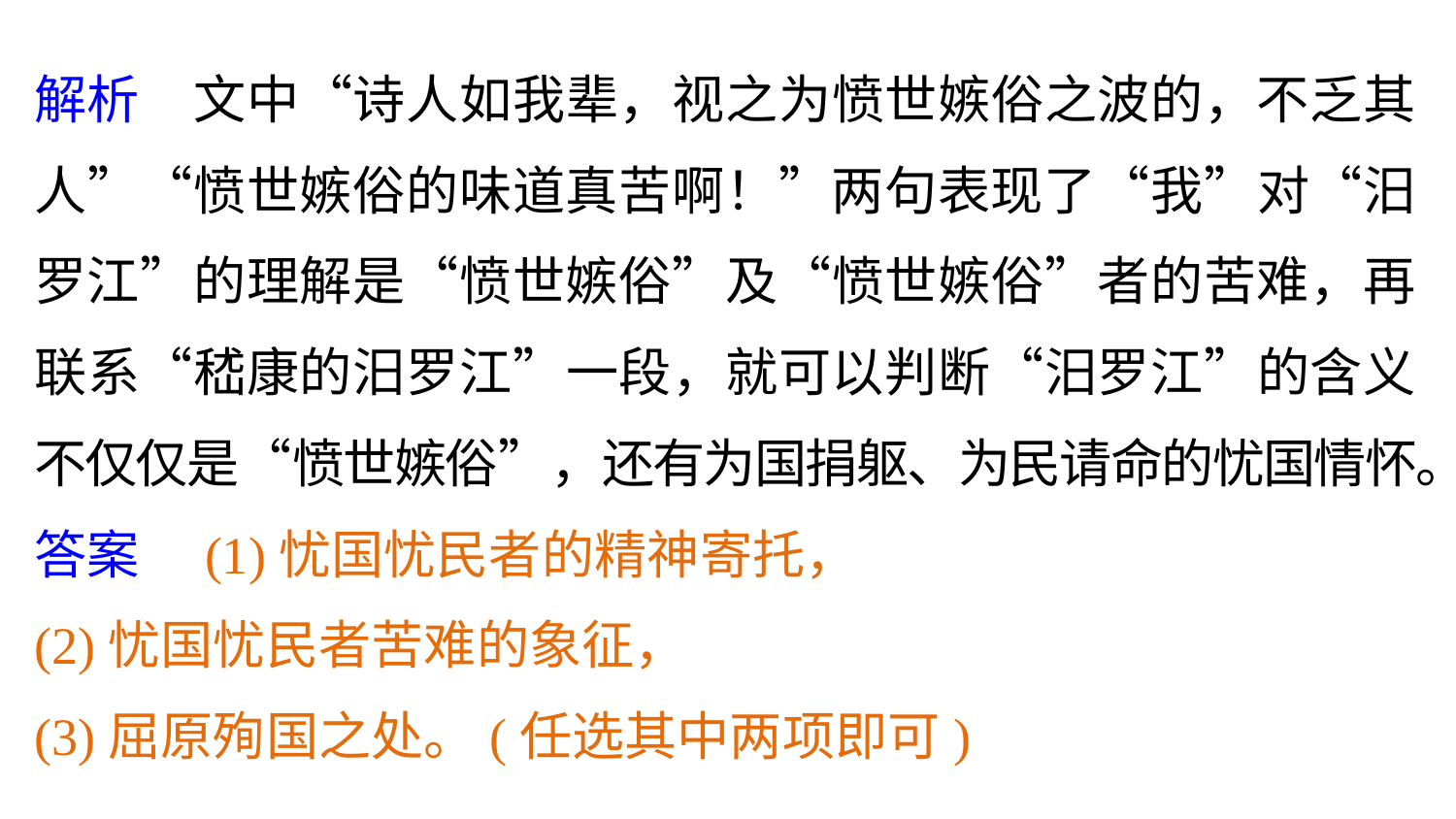

解析　文中“诗人如我辈，视之为愤世嫉俗之波的，不乏其人”“愤世嫉俗的味道真苦啊！”两句表现了“我”对“汨罗江”的理解是“愤世嫉俗”及“愤世嫉俗”者的苦难，再联系“嵇康的汨罗江”一段，就可以判断“汨罗江”的含义不仅仅是“愤世嫉俗”，还有为国捐躯、为民请命的忧国情怀。
答案　(1)忧国忧民者的精神寄托，
(2)忧国忧民者苦难的象征，
(3)屈原殉国之处。(任选其中两项即可)